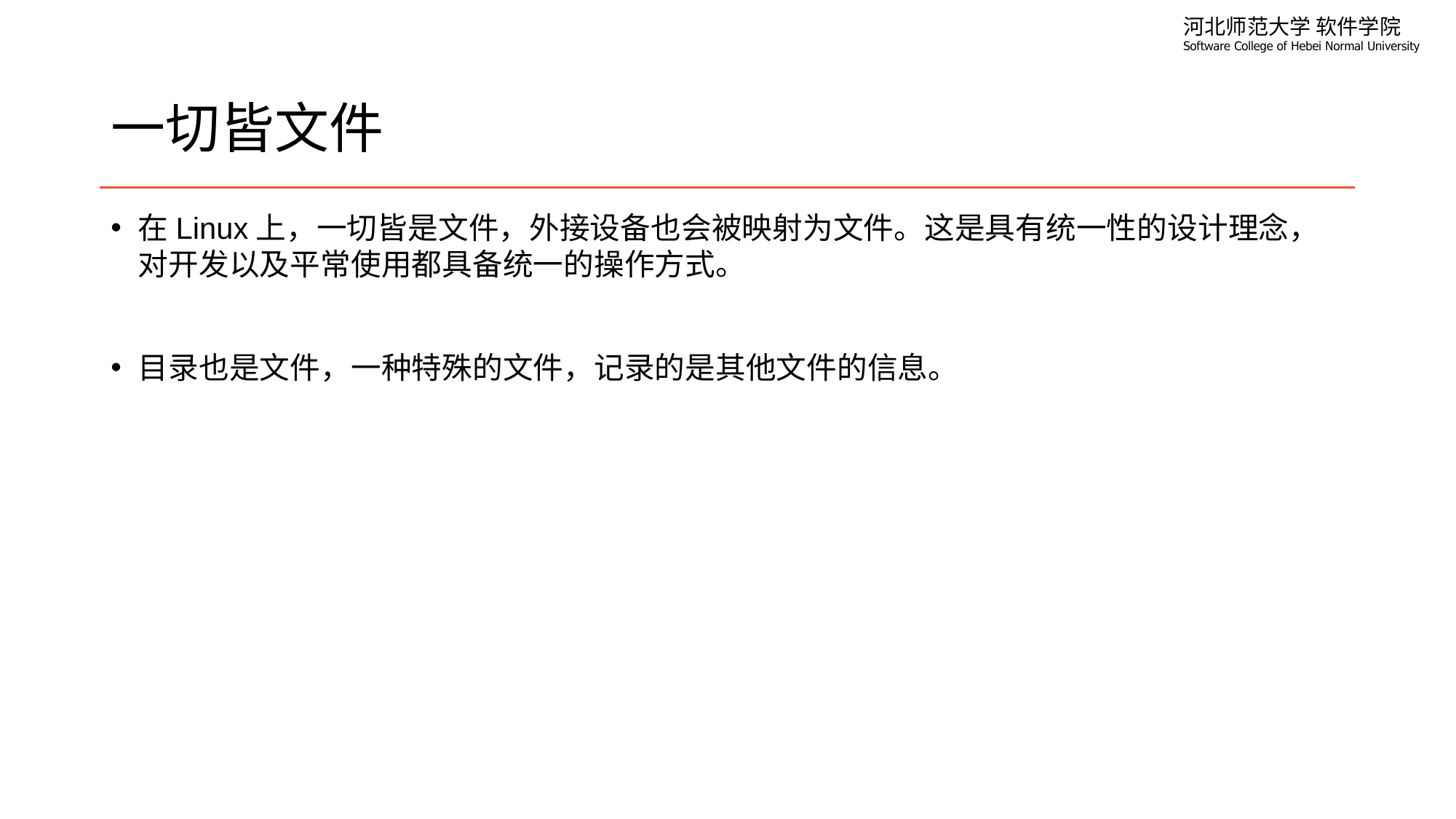

# 一切皆文件
在Linux上，一切皆是文件，外接设备也会被映射为文件。这是具有统一性的设计理念，对开发以及平常使用都具备统一的操作方式。

目录也是文件，一种特殊的文件，记录的是其他文件的信息。